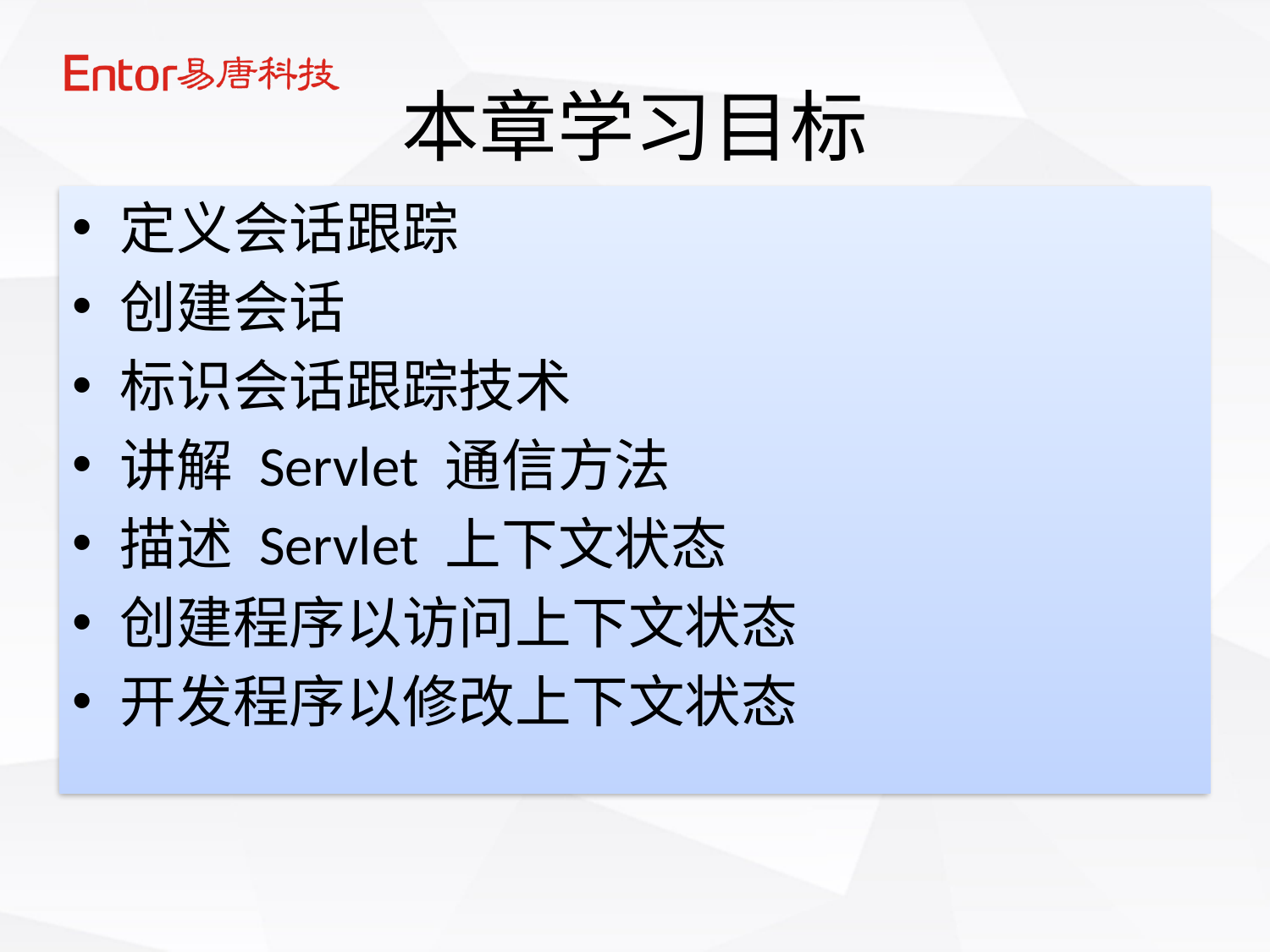

# 本章学习目标
定义会话跟踪
创建会话
标识会话跟踪技术
讲解 Servlet 通信方法
描述 Servlet 上下文状态
创建程序以访问上下文状态
开发程序以修改上下文状态